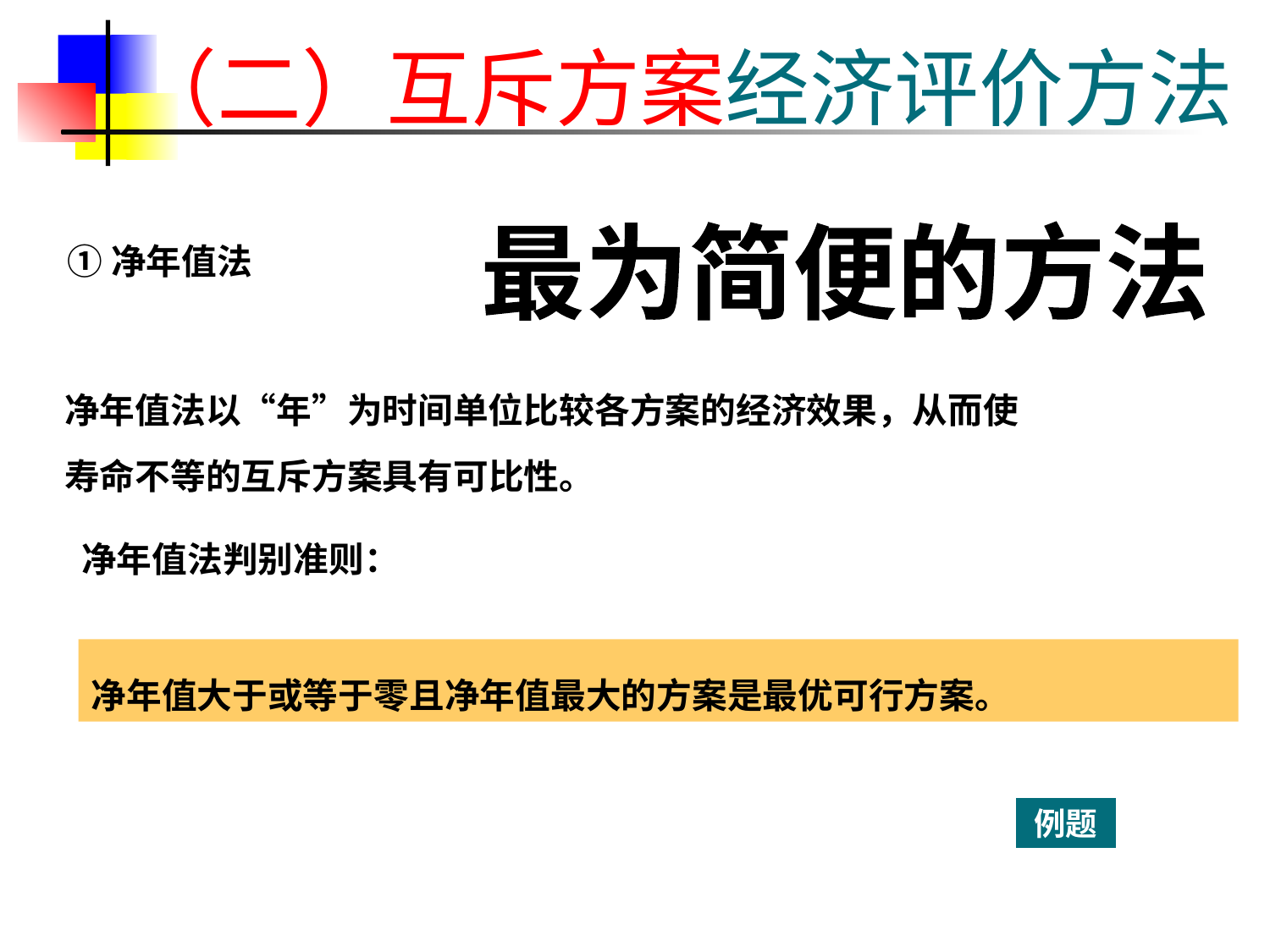

# （二）互斥方案经济评价方法
最为简便的方法
①净年值法
净年值法以“年”为时间单位比较各方案的经济效果，从而使
寿命不等的互斥方案具有可比性。
净年值法判别准则：
净年值大于或等于零且净年值最大的方案是最优可行方案。
例题
14